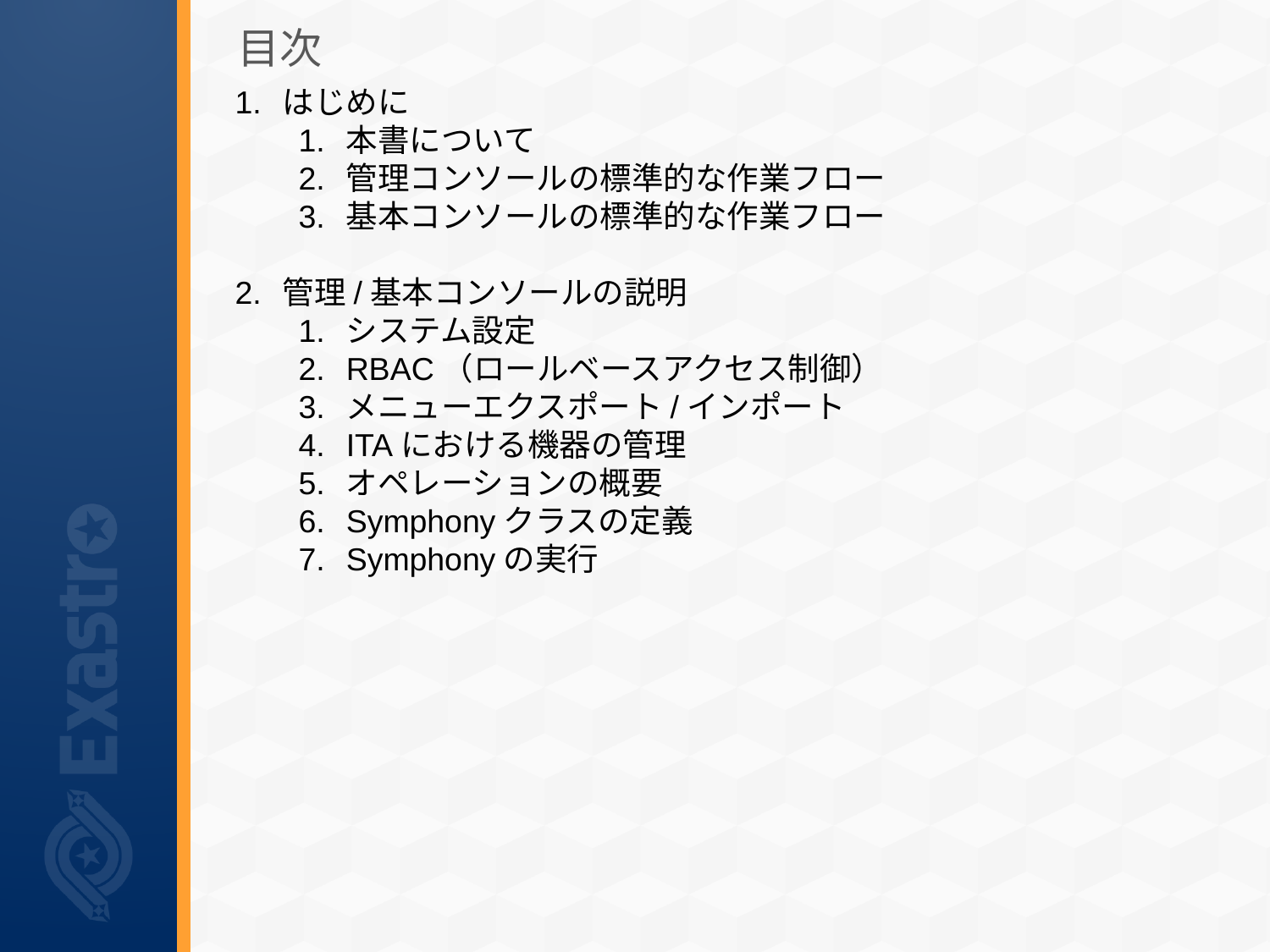

# 目次
はじめに
本書について
管理コンソールの標準的な作業フロー
基本コンソールの標準的な作業フロー

管理/基本コンソールの説明
システム設定
RBAC（ロールベースアクセス制御）
メニューエクスポート/インポート
ITAにおける機器の管理
オペレーションの概要
Symphonyクラスの定義
Symphonyの実行